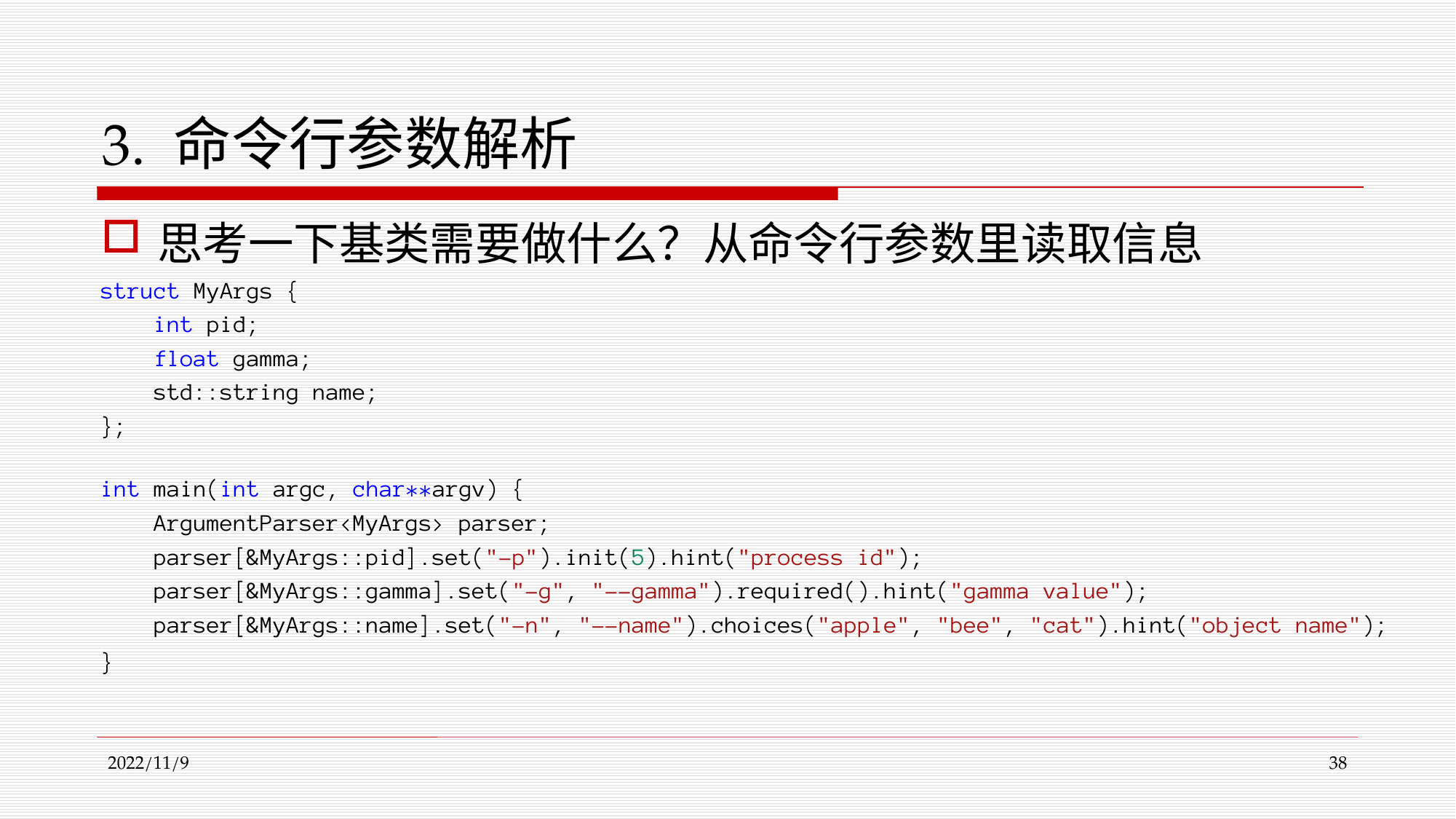

# 3. 命令行参数解析
思考一下基类需要做什么？从命令行参数里读取信息
struct MyArgs {
    int pid;
    float gamma;
    std::string name;
};
int main(int argc, char**argv) {
    ArgumentParser<MyArgs> parser;
    parser[&MyArgs::pid].set("-p").init(5).hint("process id");
    parser[&MyArgs::gamma].set("-g", "--gamma").required().hint("gamma value");
    parser[&MyArgs::name].set("-n", "--name").choices("apple", "bee", "cat").hint("object name");
}

2022/11/9
38